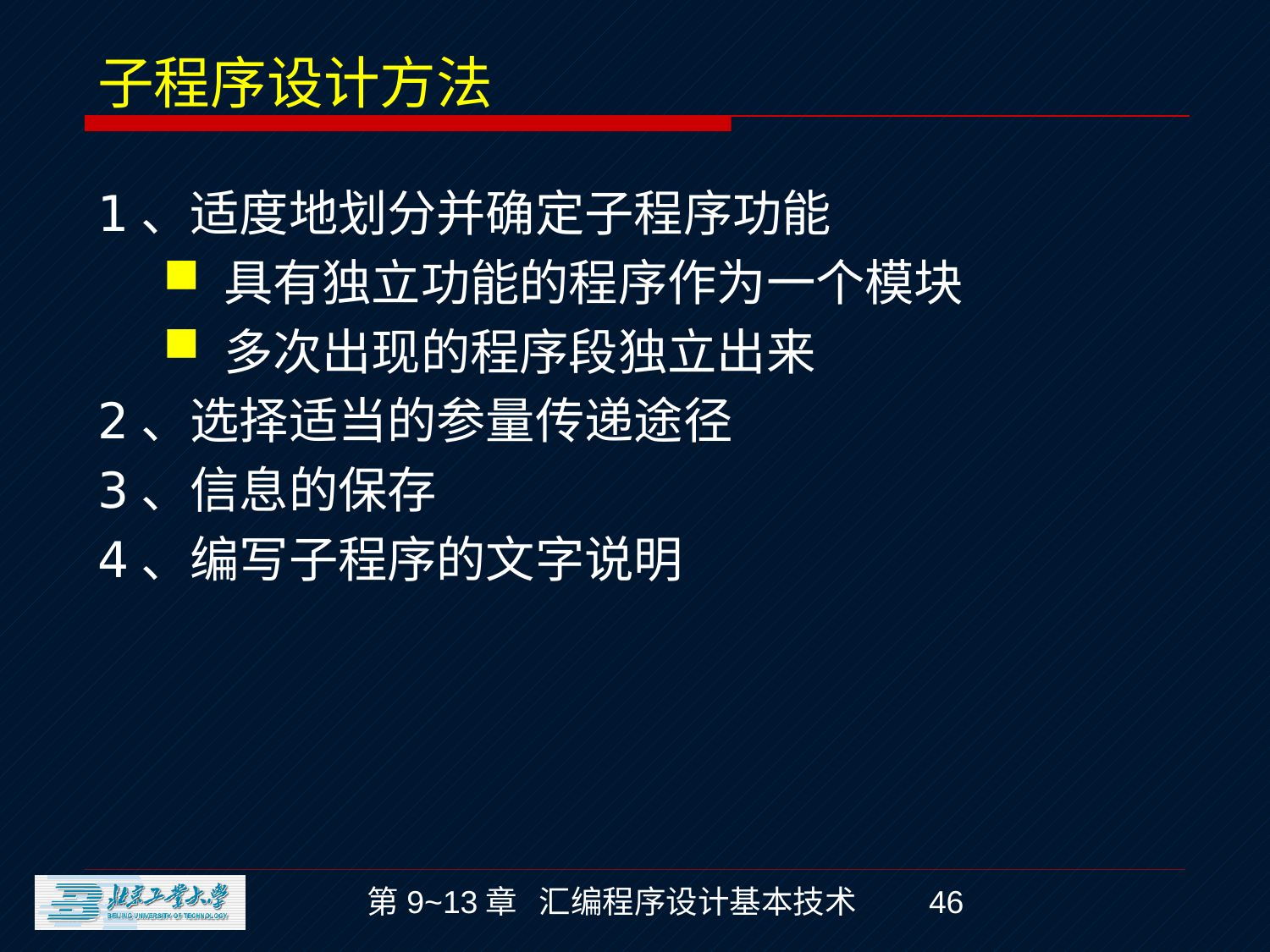

# 子程序设计方法
1、适度地划分并确定子程序功能
具有独立功能的程序作为一个模块
多次出现的程序段独立出来
2、选择适当的参量传递途径
3、信息的保存
4、编写子程序的文字说明